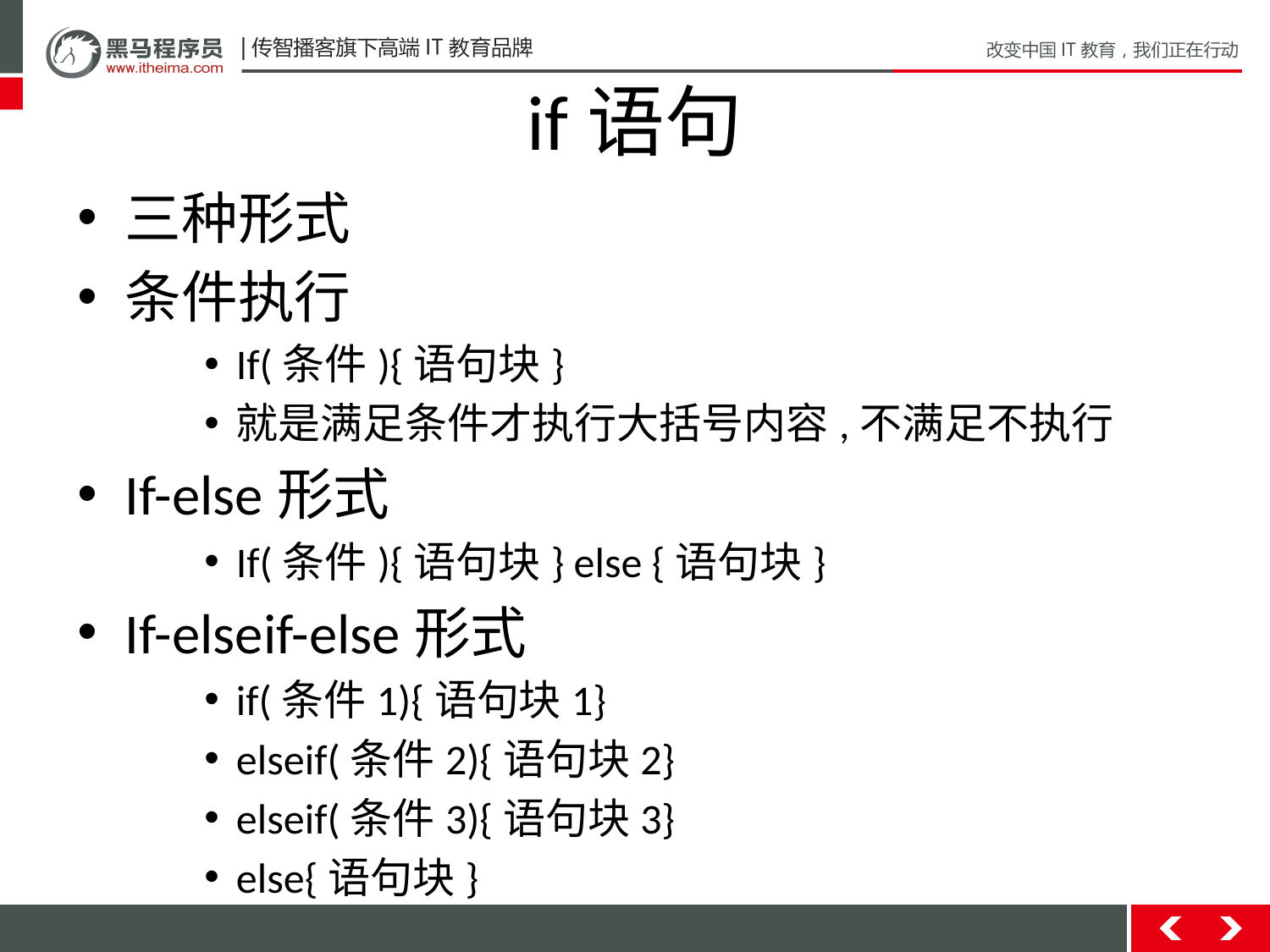

# if语句
三种形式
条件执行
If(条件){语句块}
就是满足条件才执行大括号内容,不满足不执行
If-else形式
If(条件){语句块} else {语句块}
If-elseif-else形式
if(条件1){语句块1}
elseif(条件2){语句块2}
elseif(条件3){语句块3}
else{语句块}